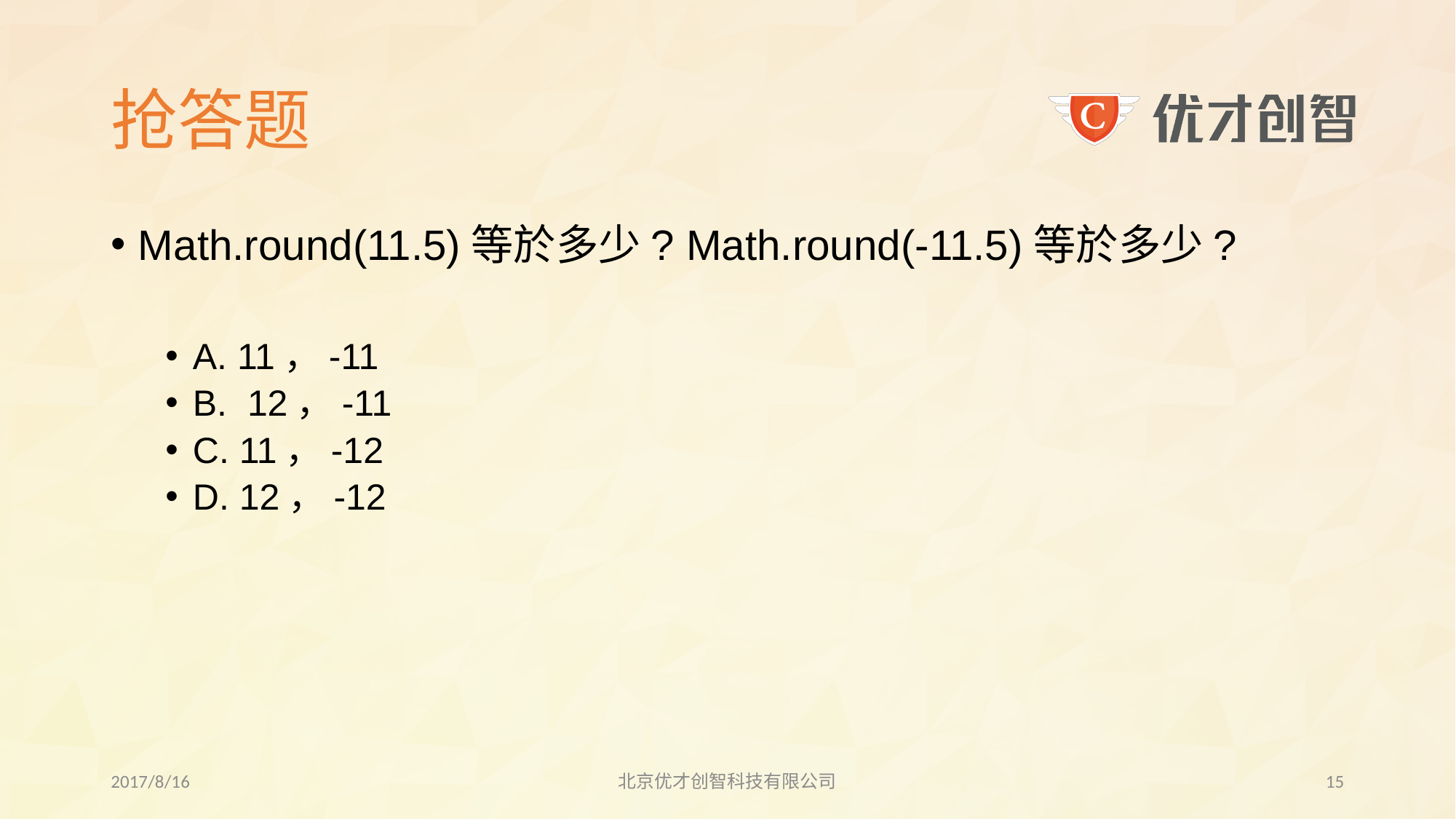

# 抢答题
Math.round(11.5)等於多少? Math.round(-11.5)等於多少?

A. 11，-11
B.  12，-11
C. 11，-12
D. 12，-12
2017/8/16
北京优才创智科技有限公司
15